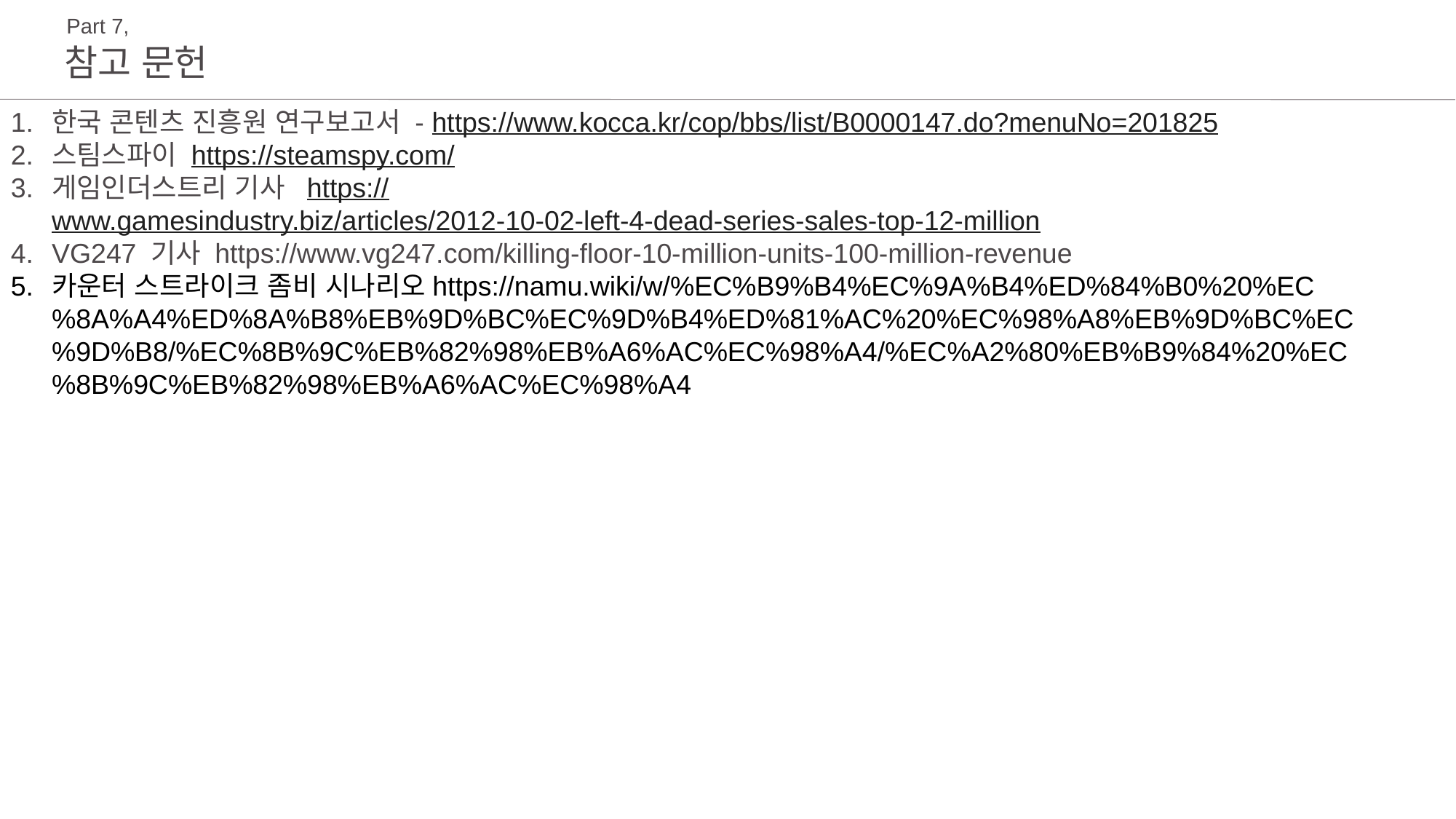

Part 7,
참고 문헌
한국 콘텐츠 진흥원 연구보고서 - https://www.kocca.kr/cop/bbs/list/B0000147.do?menuNo=201825
스팀스파이 https://steamspy.com/
게임인더스트리 기사  https://www.gamesindustry.biz/articles/2012-10-02-left-4-dead-series-sales-top-12-million
VG247 기사 https://www.vg247.com/killing-floor-10-million-units-100-million-revenue
카운터 스트라이크 좀비 시나리오https://namu.wiki/w/%EC%B9%B4%EC%9A%B4%ED%84%B0%20%EC%8A%A4%ED%8A%B8%EB%9D%BC%EC%9D%B4%ED%81%AC%20%EC%98%A8%EB%9D%BC%EC%9D%B8/%EC%8B%9C%EB%82%98%EB%A6%AC%EC%98%A4/%EC%A2%80%EB%B9%84%20%EC%8B%9C%EB%82%98%EB%A6%AC%EC%98%A4